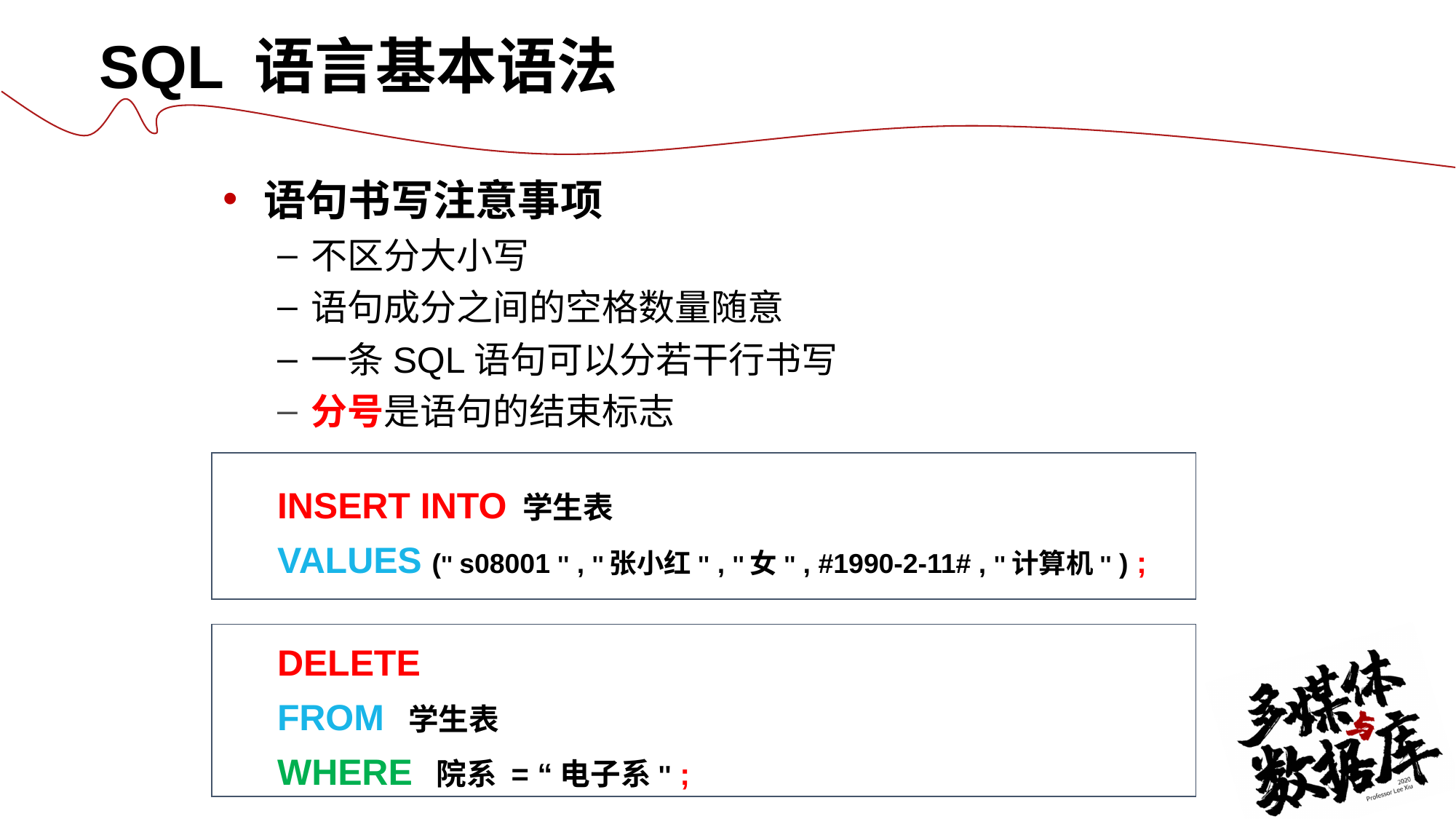

SQL 语言基本语法
语句书写注意事项
不区分大小写
语句成分之间的空格数量随意
一条SQL语句可以分若干行书写
分号是语句的结束标志
INSERT INTO 学生表
VALUES ('' s08001 '' , ''张小红'' , ''女'' , #1990-2-11# , ''计算机'' ) ;
DELETE
FROM  学生表
WHERE  院系 = “电子系'' ;